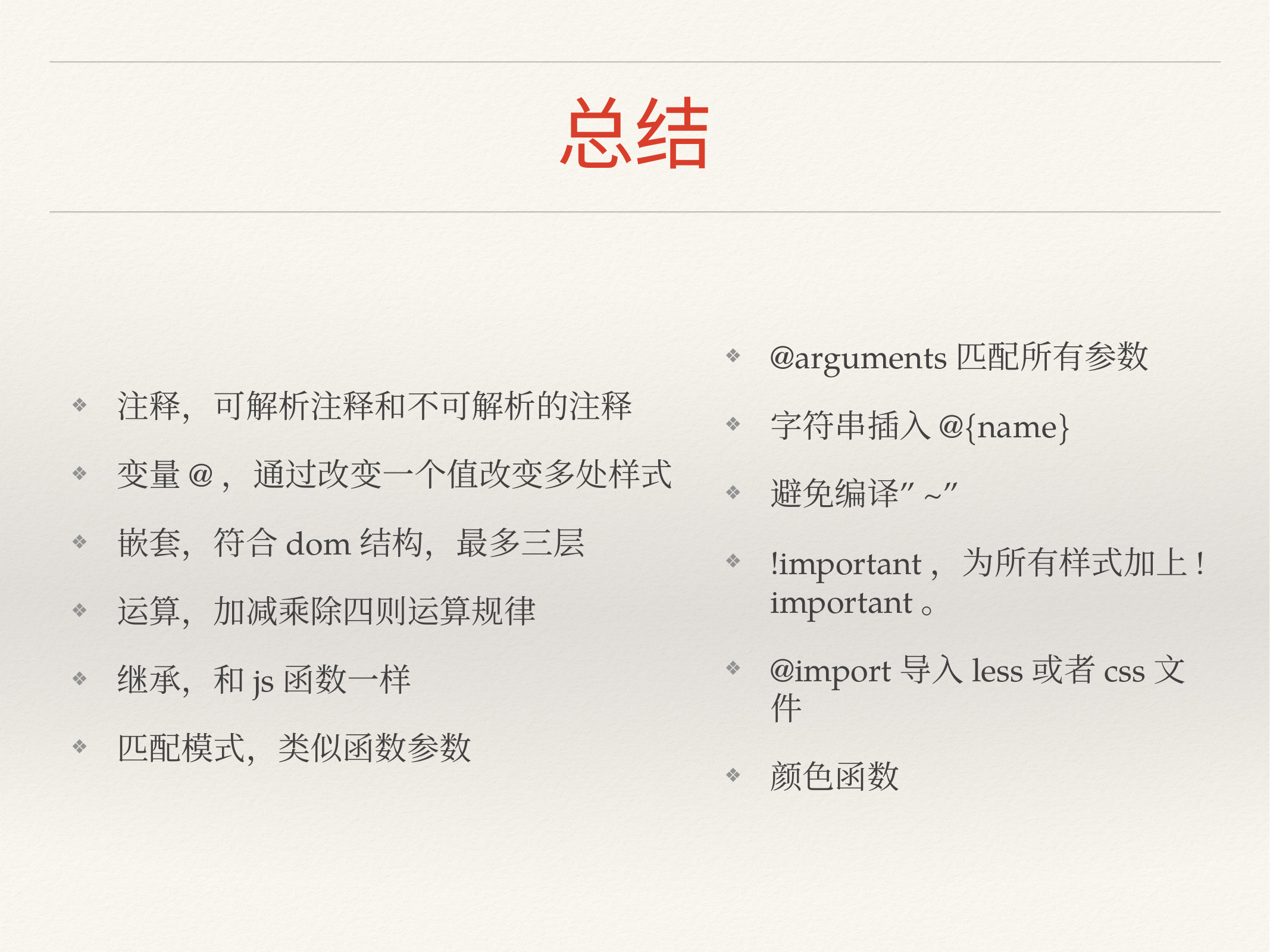

31
# 总结
@arguments匹配所有参数
字符串插入@{name}
避免编译”~”
!important，为所有样式加上!important。
@import导入less或者css文件
颜色函数
注释，可解析注释和不可解析的注释
变量@，通过改变一个值改变多处样式
嵌套，符合dom结构，最多三层
运算，加减乘除四则运算规律
继承，和js函数一样
匹配模式，类似函数参数